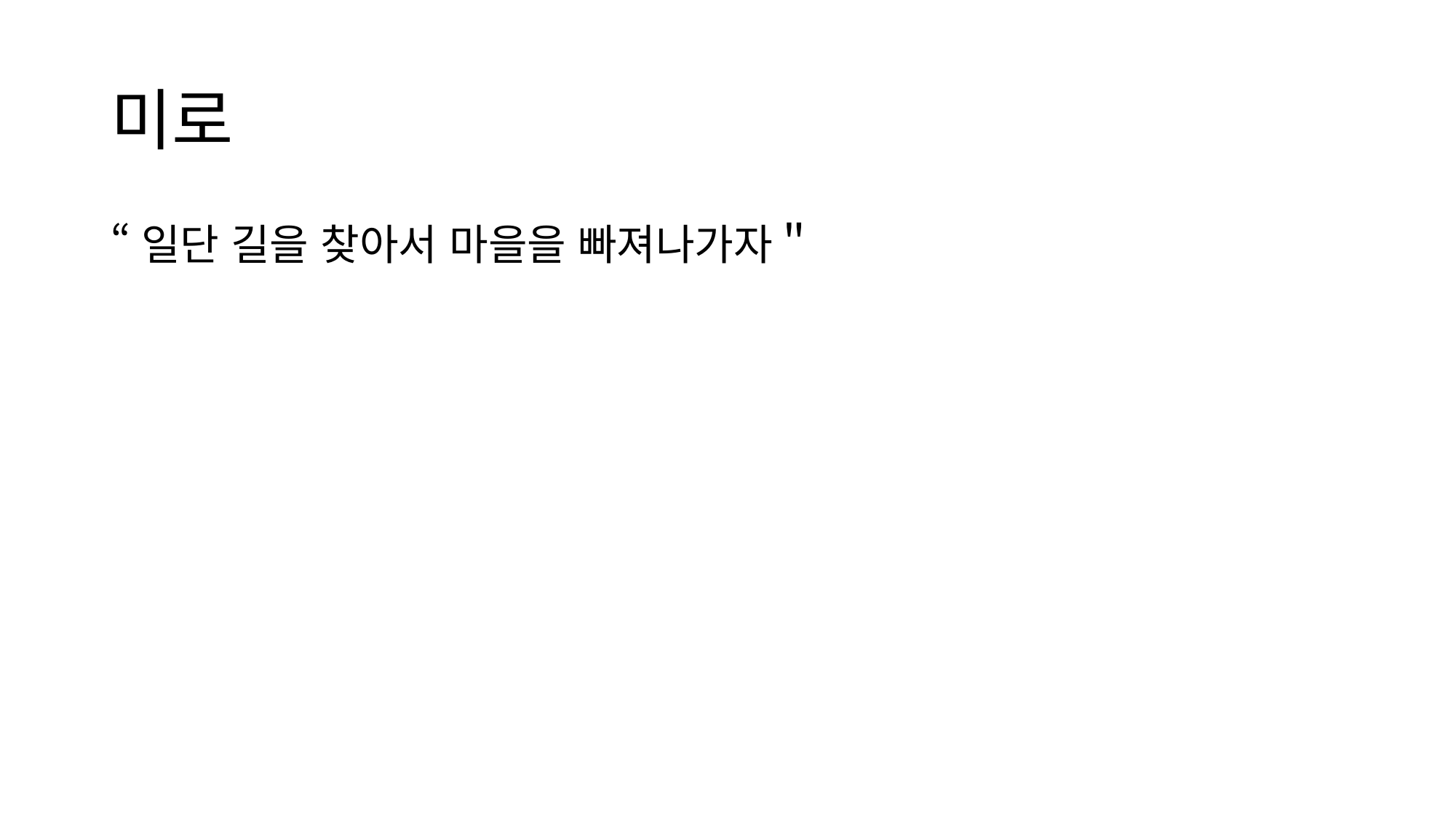

# 미로
“일단 길을 찾아서 마을을 빠져나가자＂